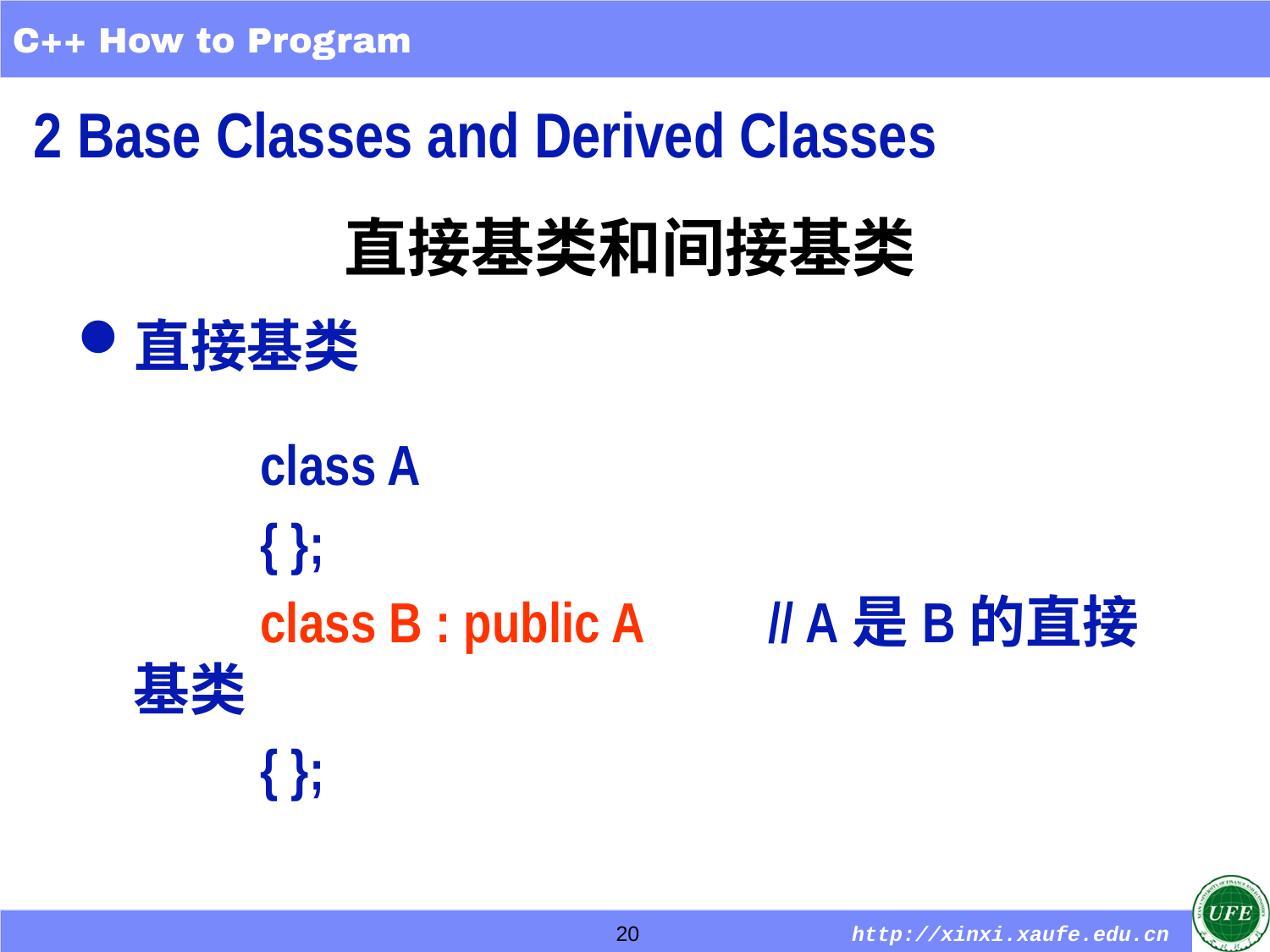

2 Base Classes and Derived Classes
# 直接基类和间接基类
直接基类

		class A
		{ };
		class B : public A 	// A是B的直接基类
		{ };
20